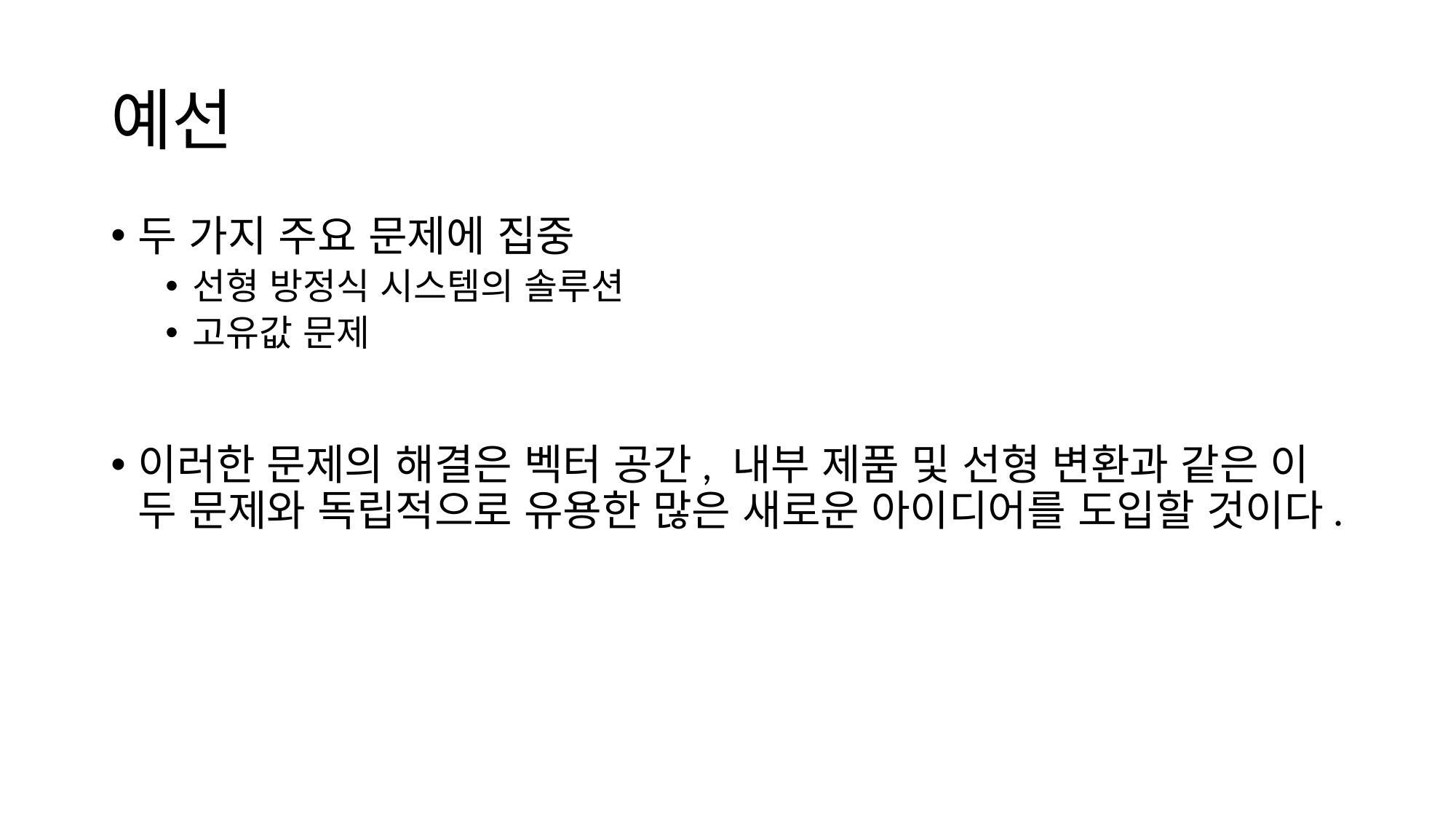

# 예선
두 가지 주요 문제에 집중
선형 방정식 시스템의 솔루션
고유값 문제
이러한 문제의 해결은 벡터 공간, 내부 제품 및 선형 변환과 같은 이 두 문제와 독립적으로 유용한 많은 새로운 아이디어를 도입할 것이다.